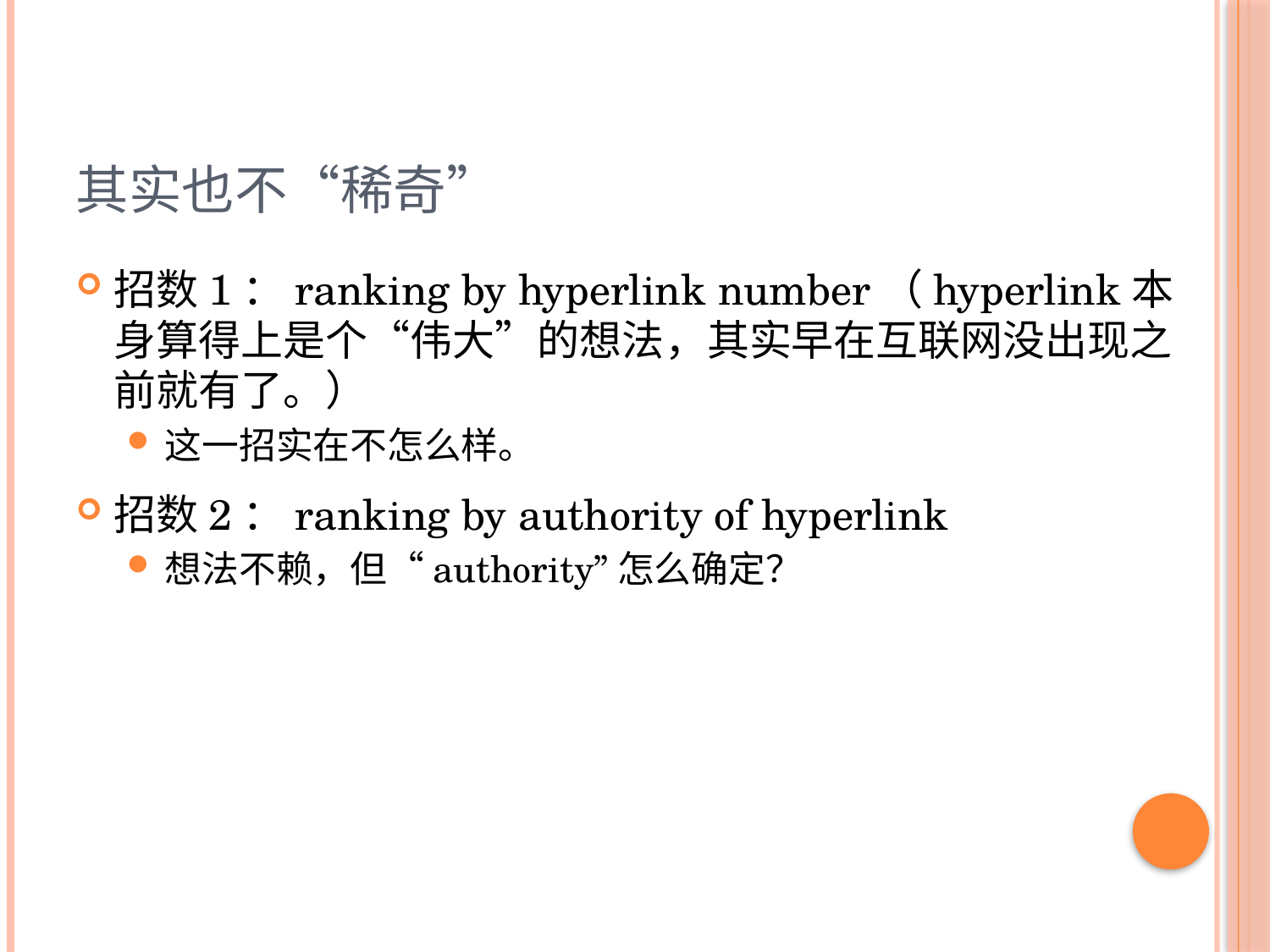

# 其实也不“稀奇”
招数1：ranking by hyperlink number（hyperlink本身算得上是个“伟大”的想法，其实早在互联网没出现之前就有了。）
这一招实在不怎么样。
招数2：ranking by authority of hyperlink
想法不赖，但“authority”怎么确定？